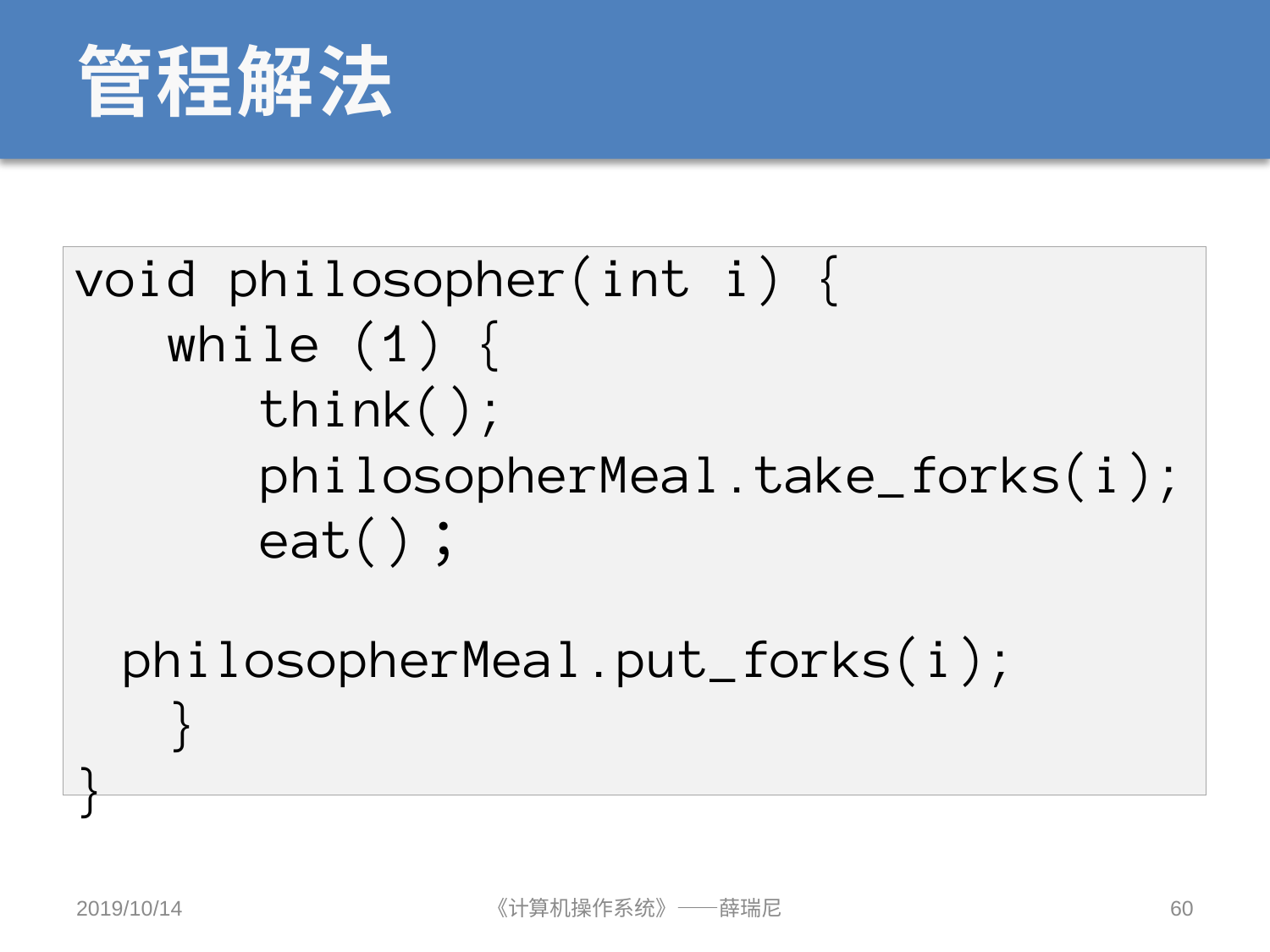

# 管程解法
void philosopher(int i) {
   while (1) {
      think();
      philosopherMeal.take_forks(i);
      eat()；
  	  philosopherMeal.put_forks(i);
   }
}

2019/10/14
《计算机操作系统》——薛瑞尼
60